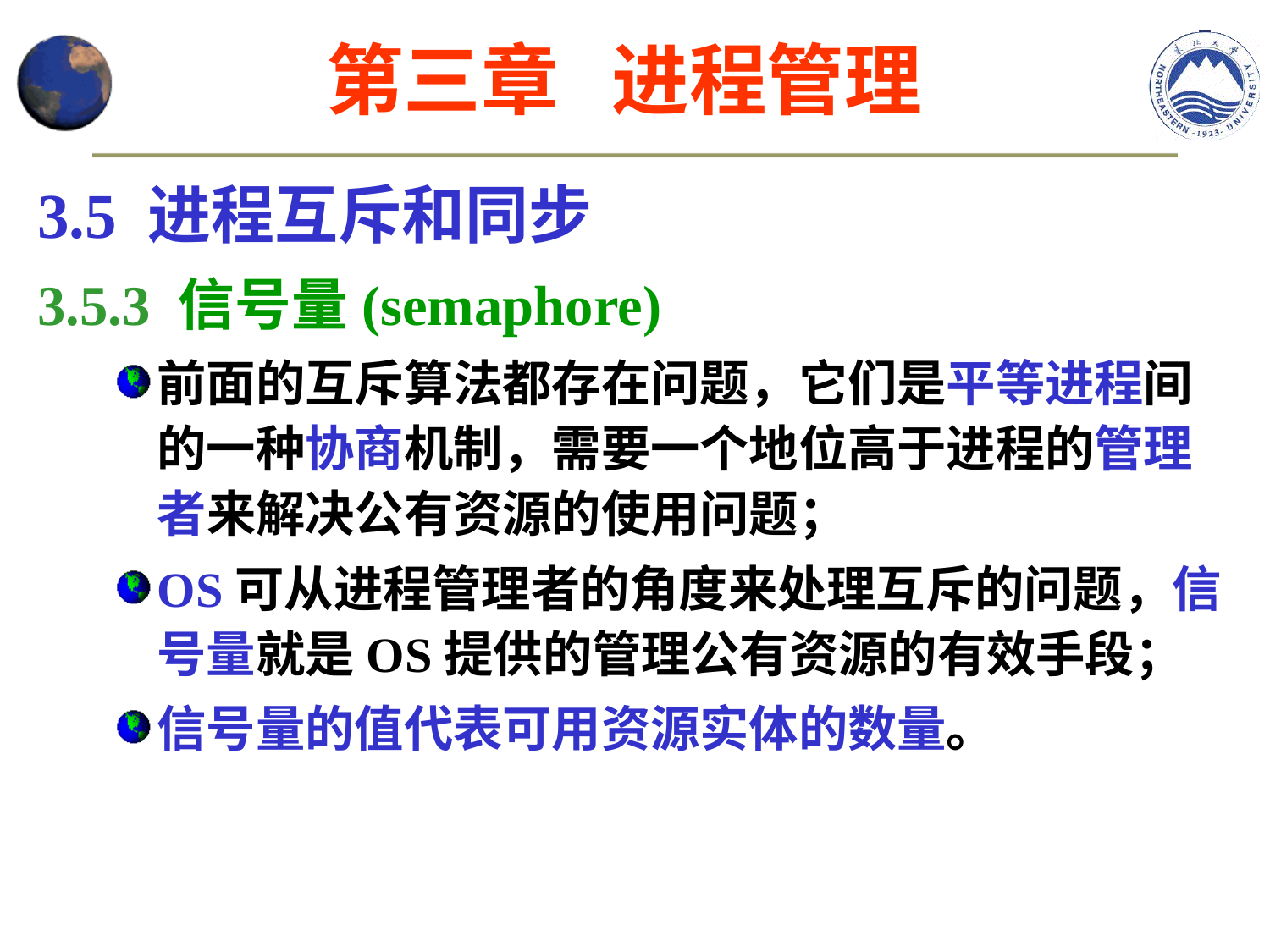

第三章   进程管理
3.5 进程互斥和同步
3.5.3 信号量(semaphore)
前面的互斥算法都存在问题，它们是平等进程间的一种协商机制，需要一个地位高于进程的管理者来解决公有资源的使用问题；
OS可从进程管理者的角度来处理互斥的问题，信号量就是OS提供的管理公有资源的有效手段；
信号量的值代表可用资源实体的数量。